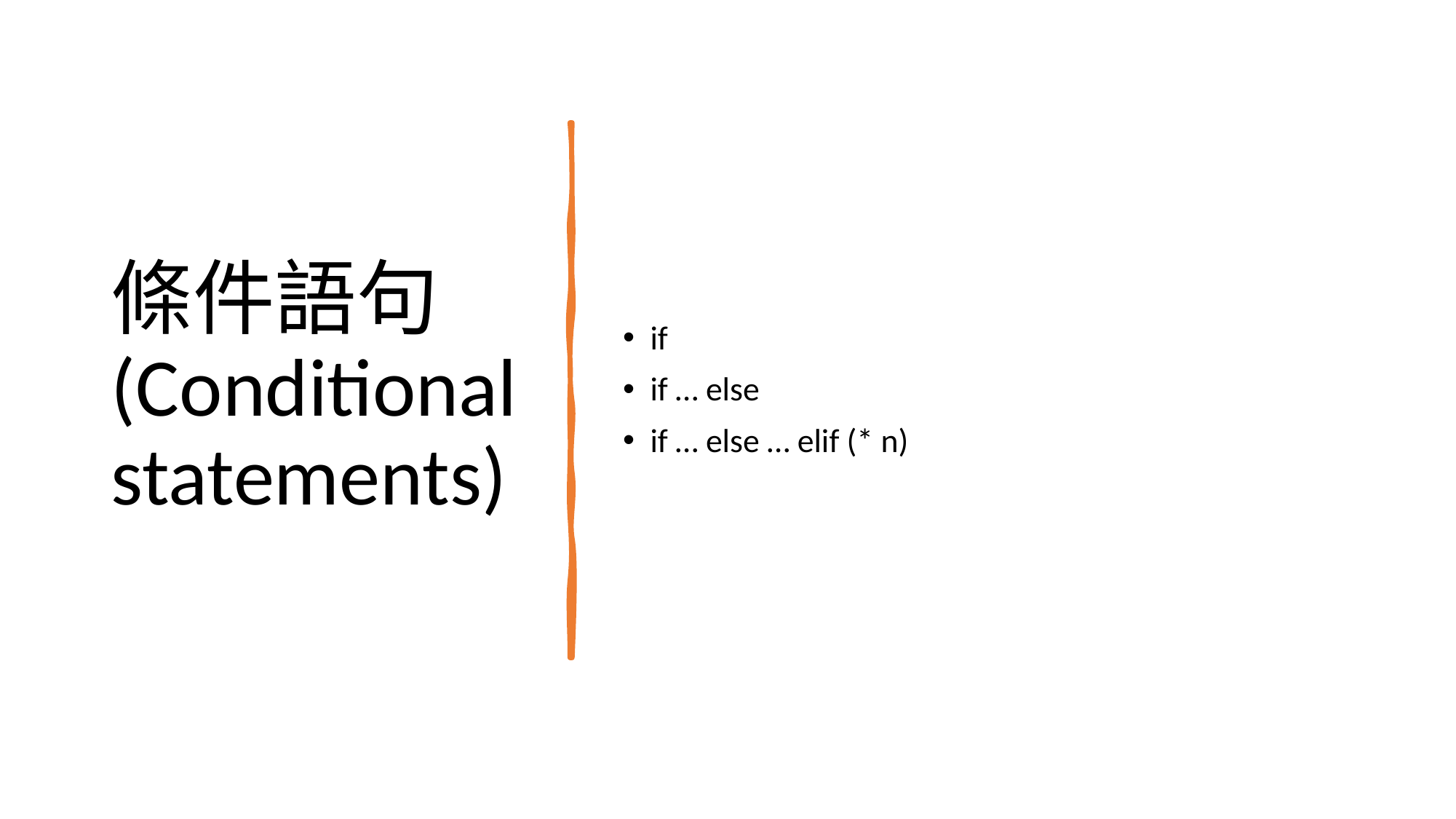

# 條件語句(Conditional statements)
if
if … else
if … else … elif (* n)